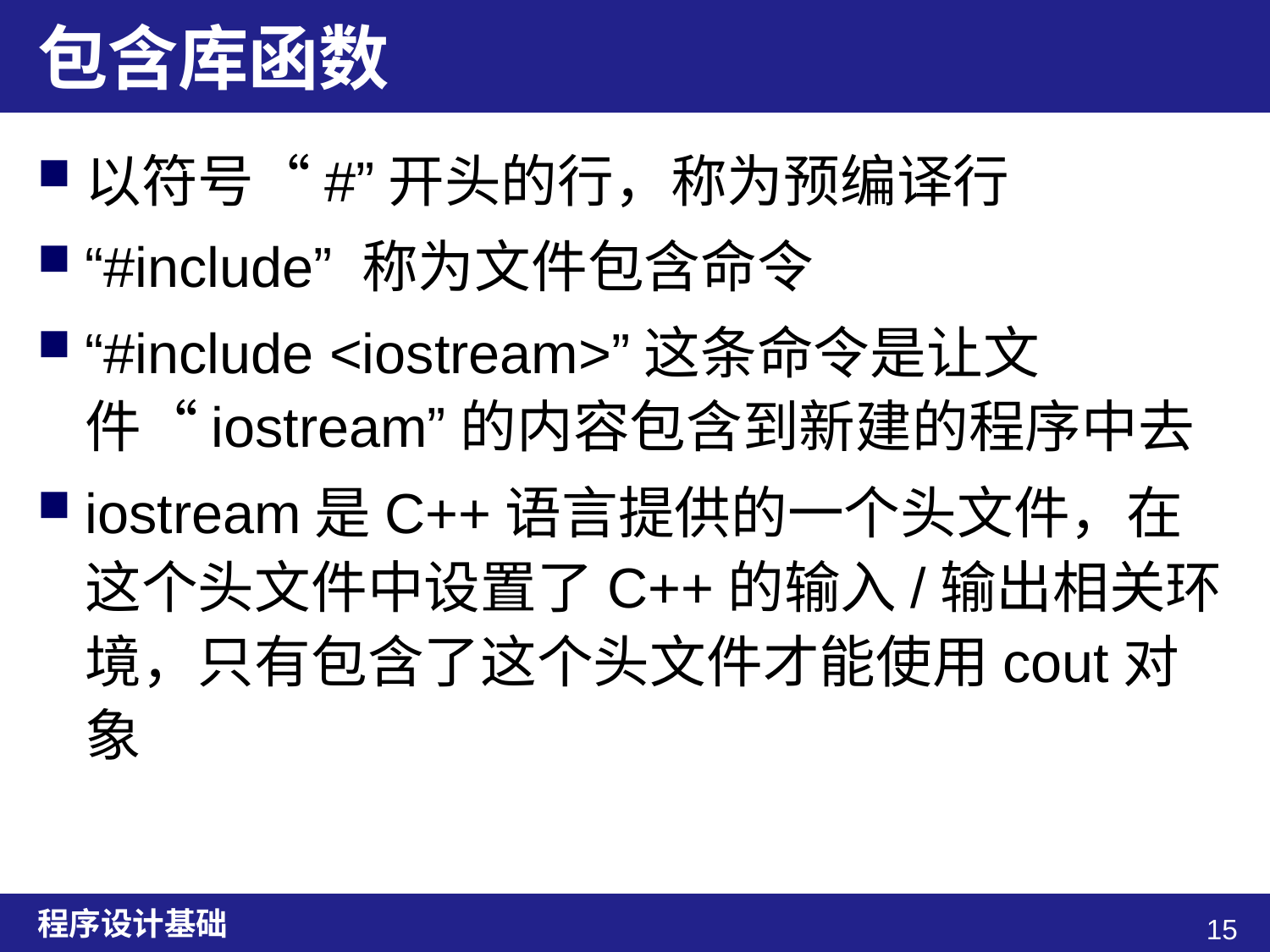

# 包含库函数
以符号“#”开头的行，称为预编译行
“#include” 称为文件包含命令
“#include <iostream>”这条命令是让文件“iostream”的内容包含到新建的程序中去
iostream是C++语言提供的一个头文件，在这个头文件中设置了C++的输入/输出相关环境，只有包含了这个头文件才能使用cout对象